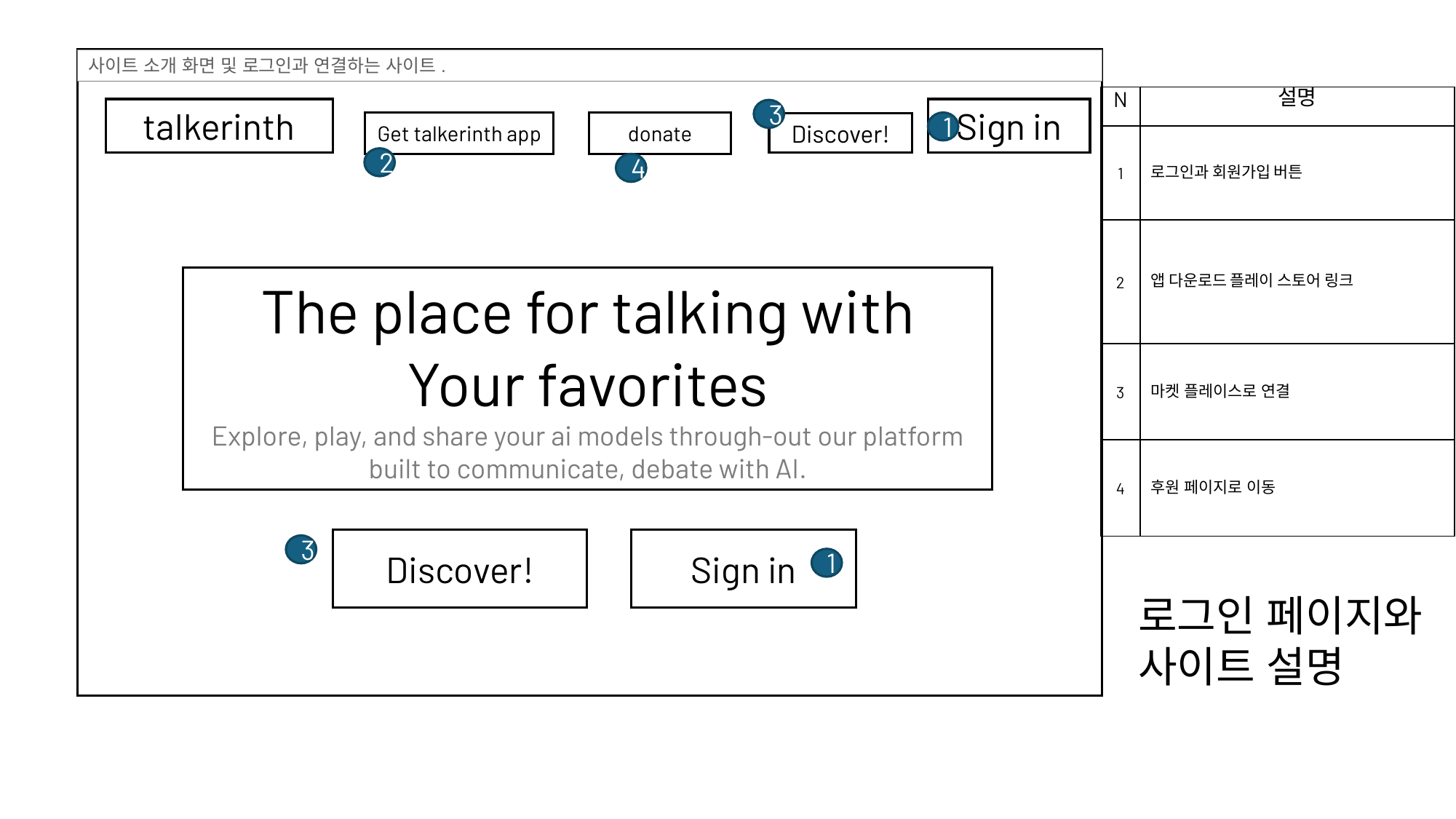

사이트 소개 화면 및 로그인과 연결하는 사이트.
| N | 설명 |
| --- | --- |
| 1 | 로그인과 회원가입 버튼 |
| 2 | 앱 다운로드 플레이 스토어 링크 |
| 3 | 마켓 플레이스로 연결 |
| 4 | 후원 페이지로 이동 |
Sign in
talkerinth
3
Get talkerinth app
donate
1
Discover!
2
4
The place for talking with
Your favorites
Explore, play, and share your ai models through-out our platform
built to communicate, debate with AI.
Discover!
Sign in
3
1
로그인 페이지와
사이트 설명